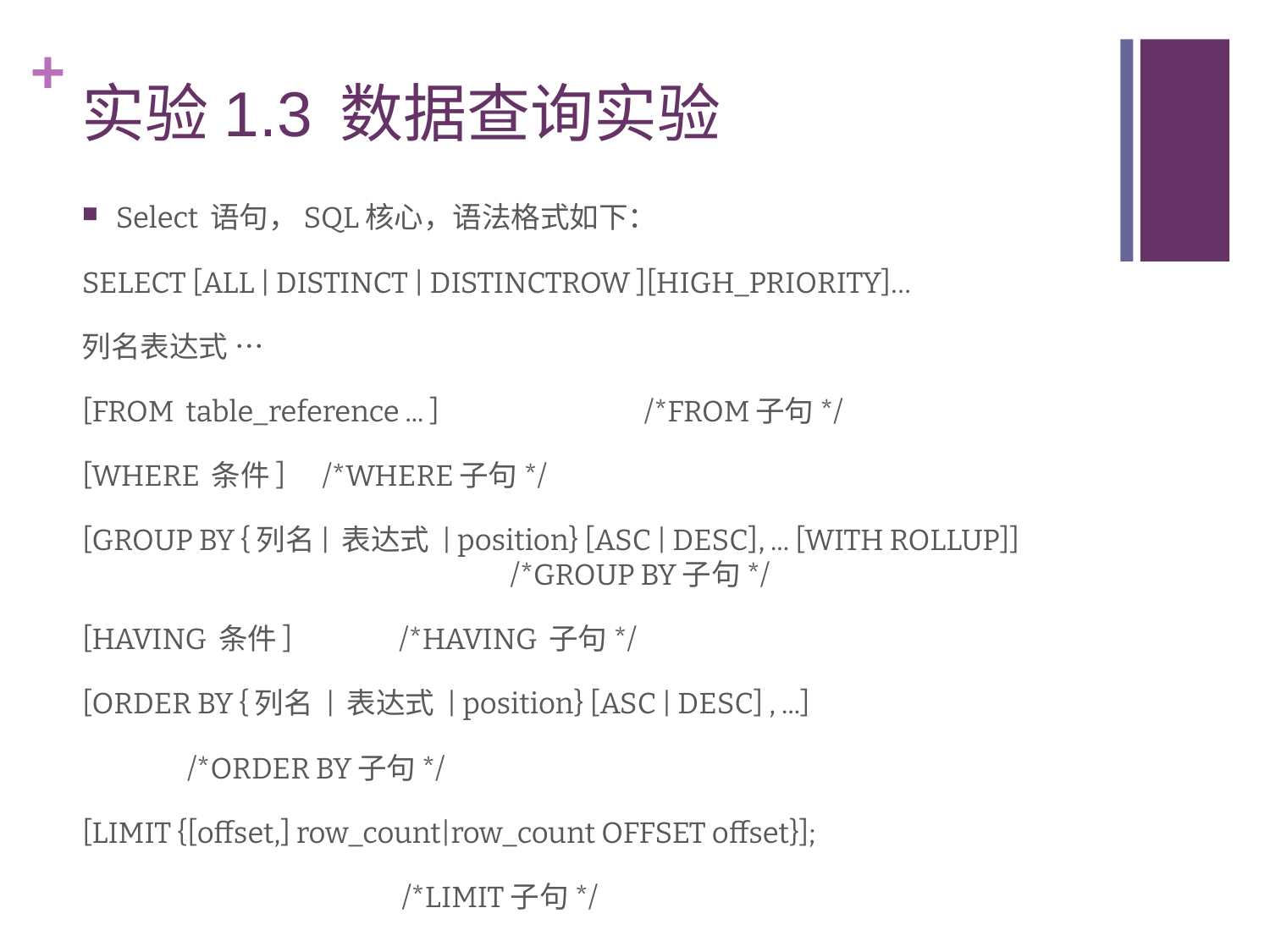

# 实验1.3 数据查询实验
Select 语句，SQL核心，语法格式如下：
SELECT [ALL | DISTINCT | DISTINCTROW ][HIGH_PRIORITY]…
列名表达式 …
[FROM  table_reference ... ]	 	      /*FROM子句*/
[WHERE 条件]				     /*WHERE子句*/
[GROUP BY {列名| 表达式 | position} [ASC | DESC], ... [WITH ROLLUP]]	                                                 					                   /*GROUP BY子句*/
[HAVING 条件]		                  /*HAVING 子句*/
[ORDER BY {列名 | 表达式 | position} [ASC | DESC] , ...]
						/*ORDER BY子句*/
[LIMIT {[offset,] row_count|row_count OFFSET offset}];
                                                      /*LIMIT子句*/